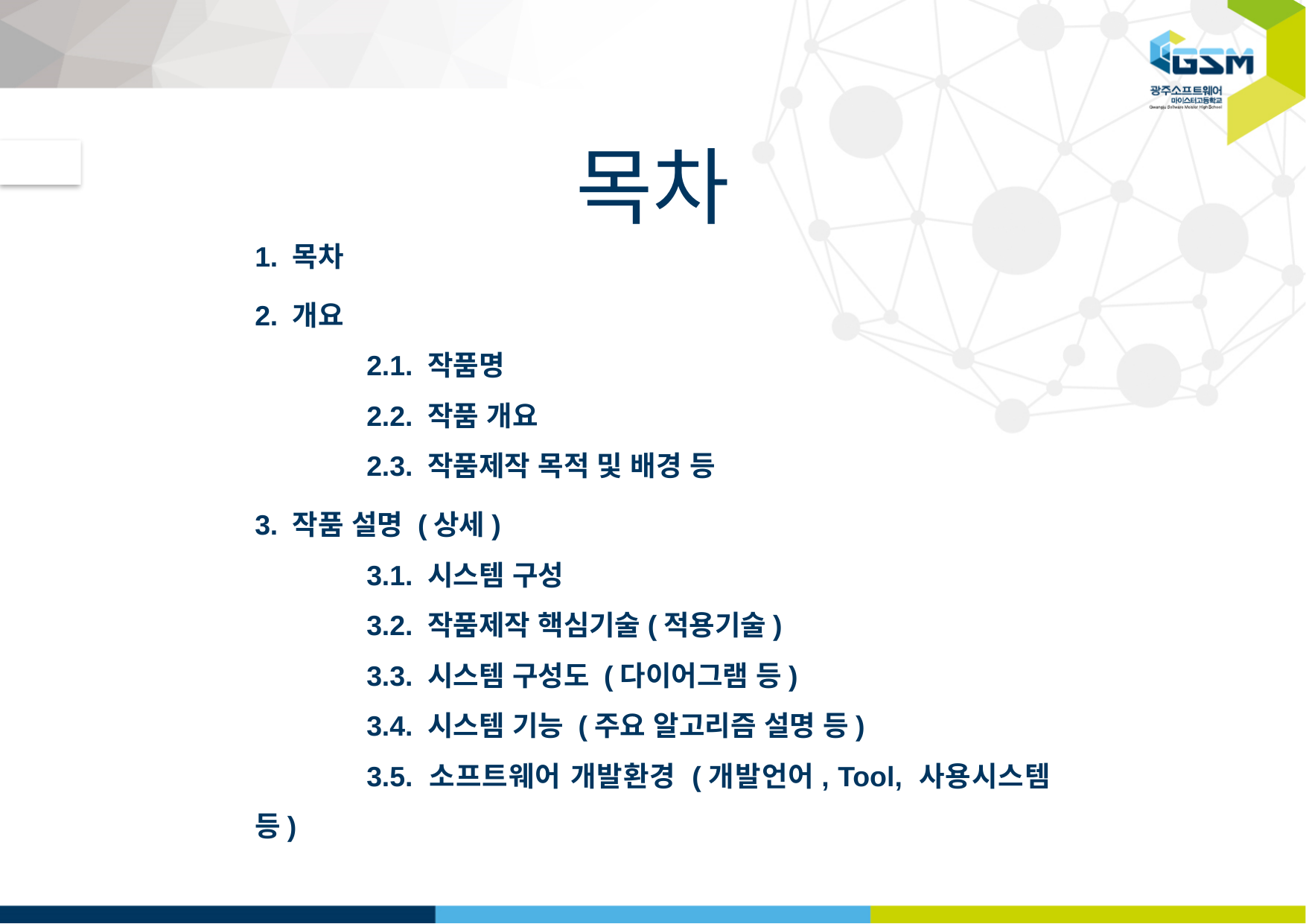

목차

1. 목차

2. 개요
	2.1. 작품명
	2.2. 작품 개요
	2.3. 작품제작 목적 및 배경 등

3. 작품 설명 (상세)
	3.1. 시스템 구성
	3.2. 작품제작 핵심기술(적용기술)
	3.3. 시스템 구성도 (다이어그램 등)
	3.4. 시스템 기능 (주요 알고리즘 설명 등)
	3.5. 소프트웨어 개발환경 (개발언어, Tool, 사용시스템 등)